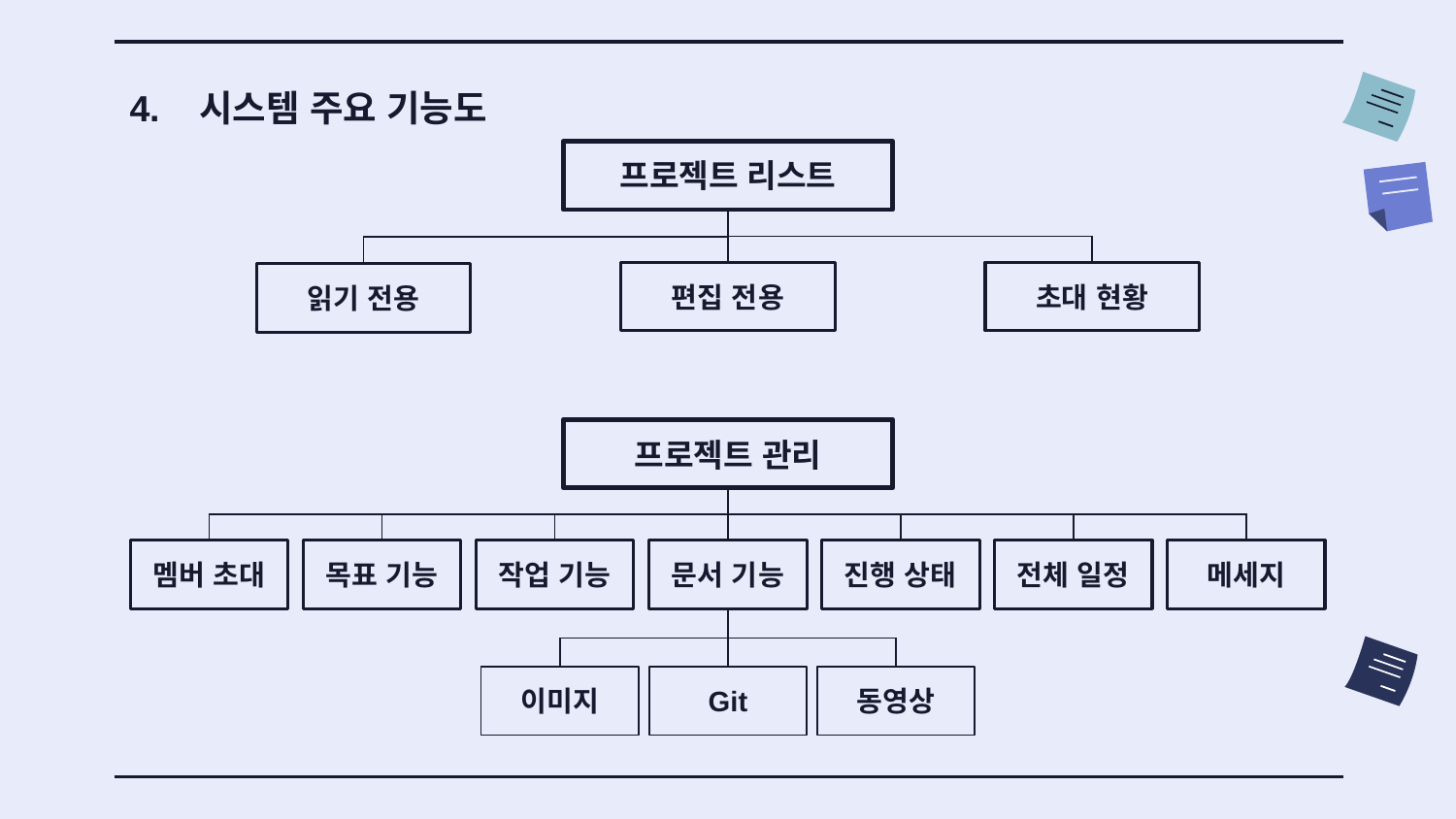

# 4.   시스템 주요 기능도
프로젝트 리스트
편집 전용
초대 현황
읽기 전용
프로젝트 관리
멤버 초대
목표 기능
작업 기능
문서 기능
진행 상태
전체 일정
메세지
이미지
Git
동영상